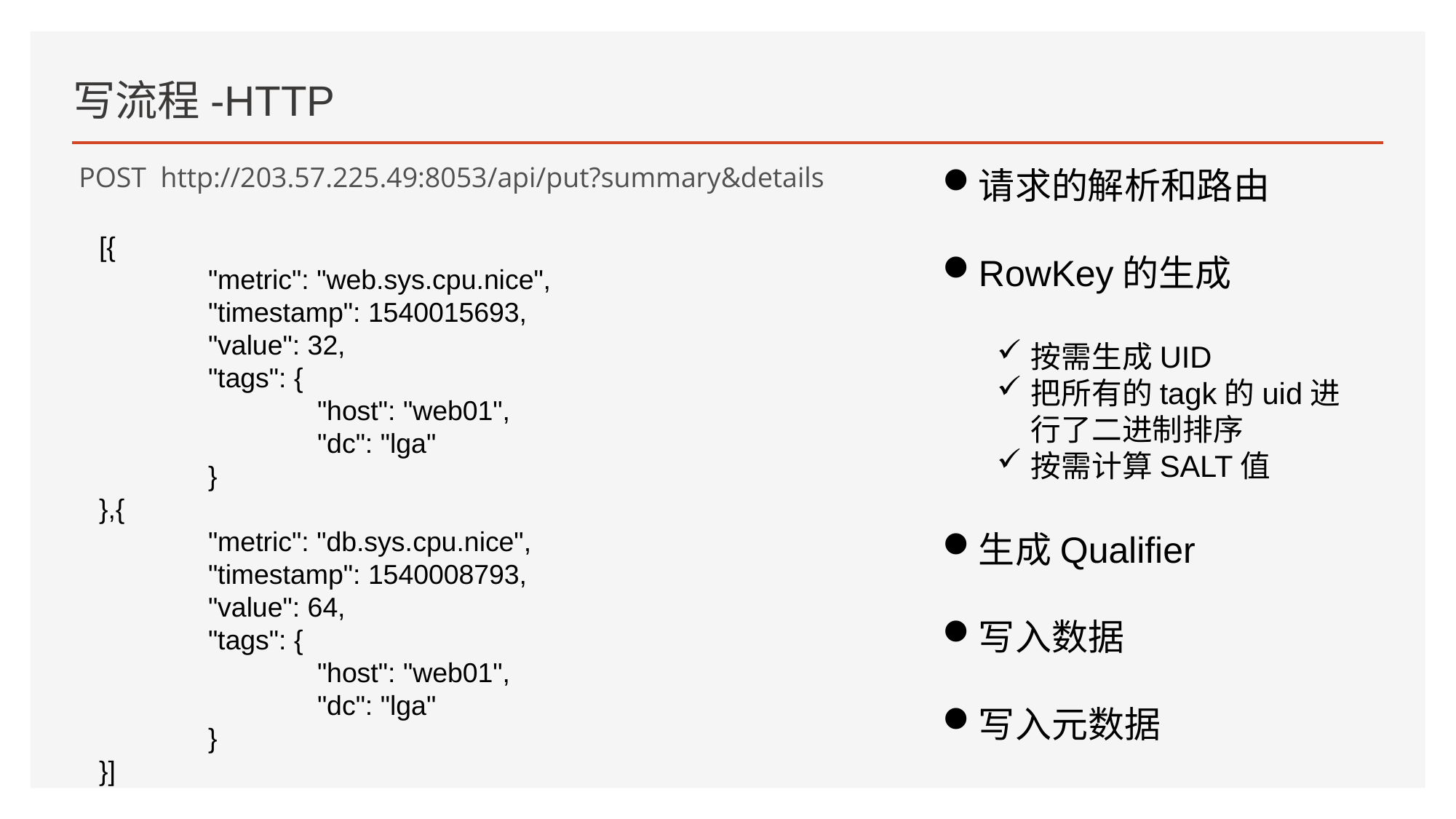

# 写流程-HTTP
POST  http://203.57.225.49:8053/api/put?summary&details
请求的解析和路由

RowKey的生成

按需生成UID
把所有的tagk的uid进行了二进制排序
按需计算SALT值

生成Qualifier

写入数据

写入元数据

[{
	"metric": "web.sys.cpu.nice",
	"timestamp": 1540015693,
	"value": 32,
	"tags": {
		"host": "web01",
		"dc": "lga"
	}
},{
	"metric": "db.sys.cpu.nice",
	"timestamp": 1540008793,
	"value": 64,
	"tags": {
		"host": "web01",
		"dc": "lga"
	}
}]